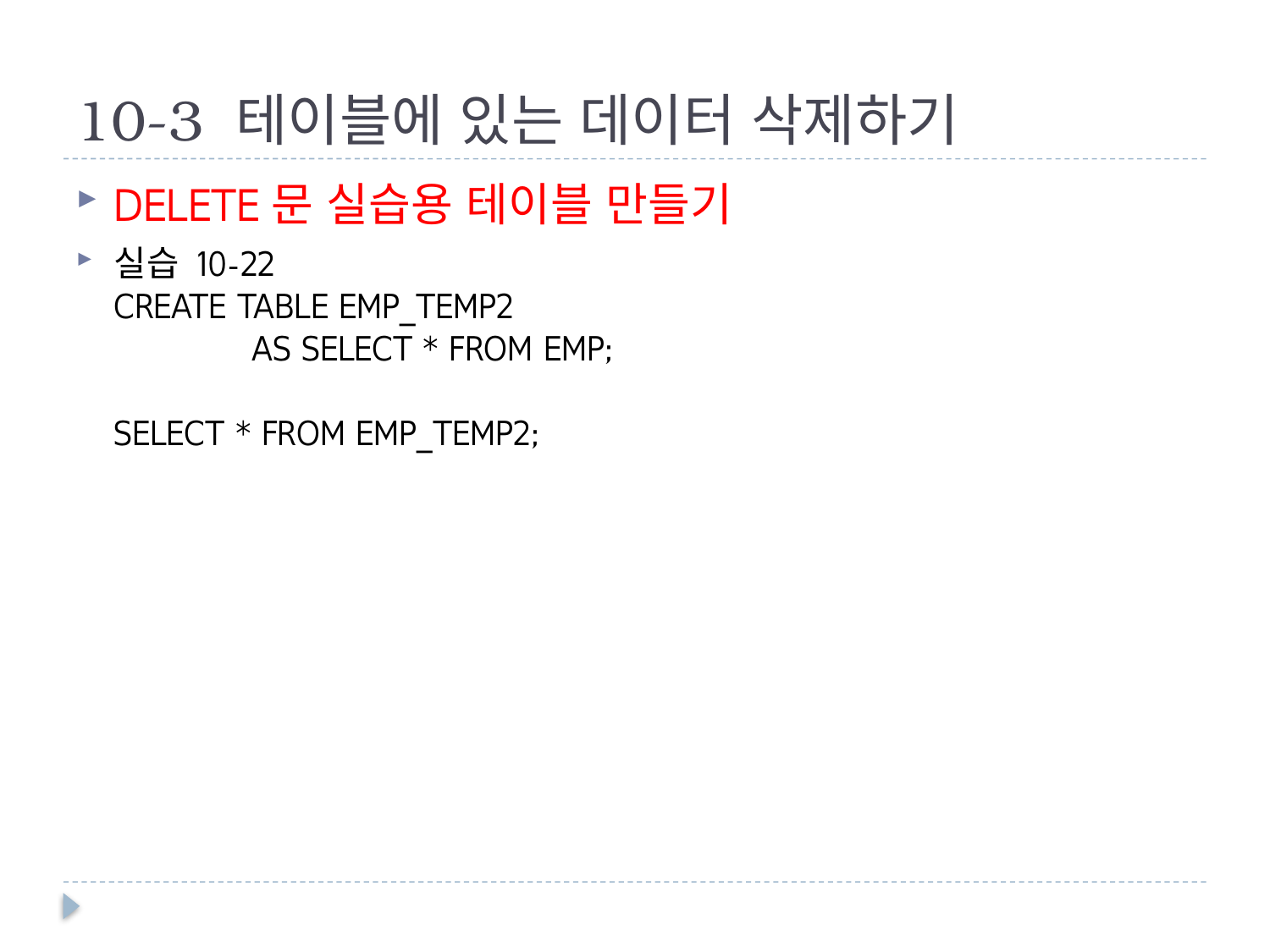

# 10-3 테이블에 있는 데이터 삭제하기
DELETE문 실습용 테이블 만들기
실습 10-22
CREATE TABLE EMP_TEMP2
	 AS SELECT * FROM EMP;
SELECT * FROM EMP_TEMP2;